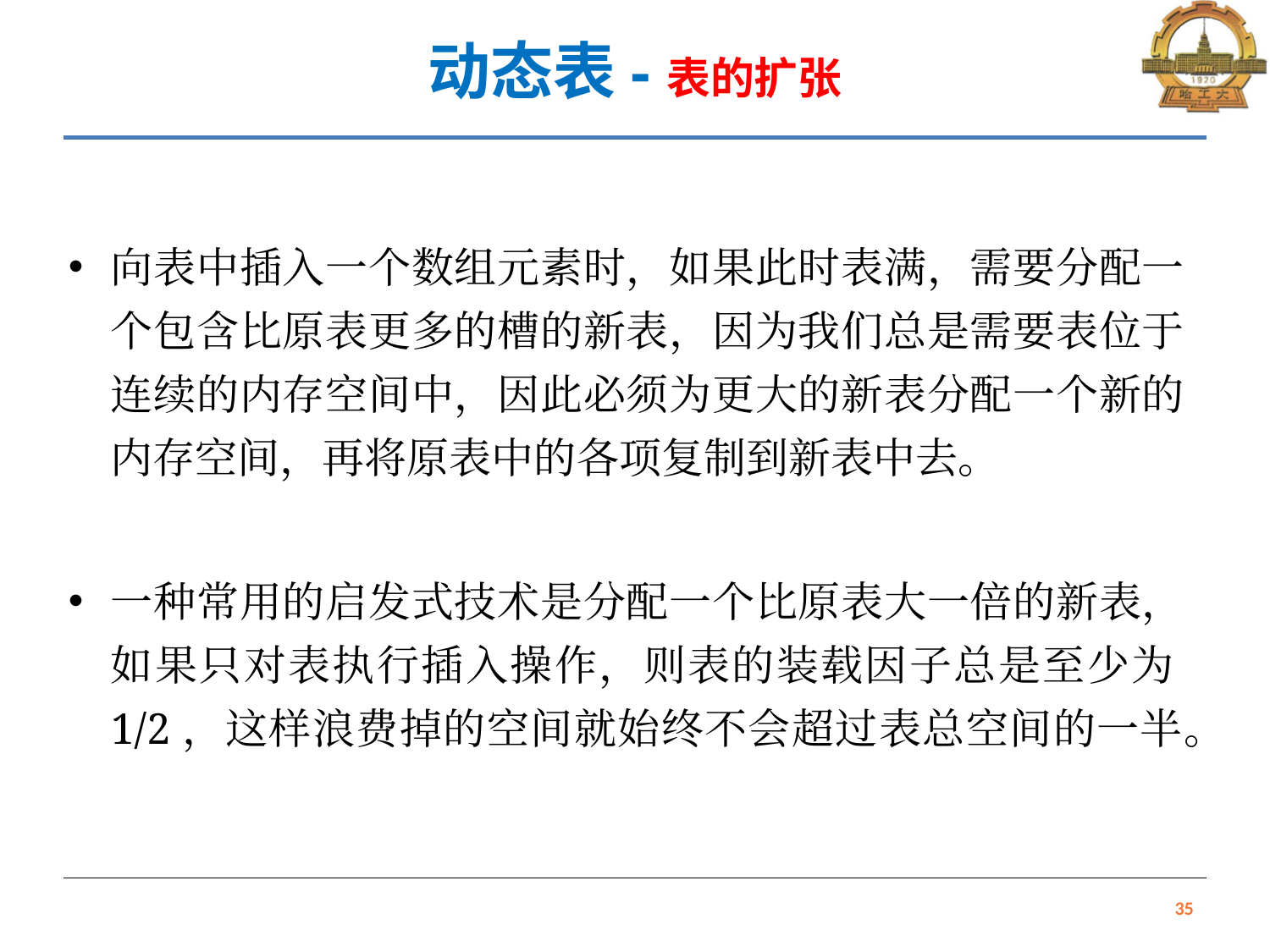

# 动态表-表的扩张
向表中插入一个数组元素时，如果此时表满，需要分配一个包含比原表更多的槽的新表，因为我们总是需要表位于连续的内存空间中，因此必须为更大的新表分配一个新的内存空间，再将原表中的各项复制到新表中去。

一种常用的启发式技术是分配一个比原表大一倍的新表，如果只对表执行插入操作，则表的装载因子总是至少为1/2，这样浪费掉的空间就始终不会超过表总空间的一半。
35